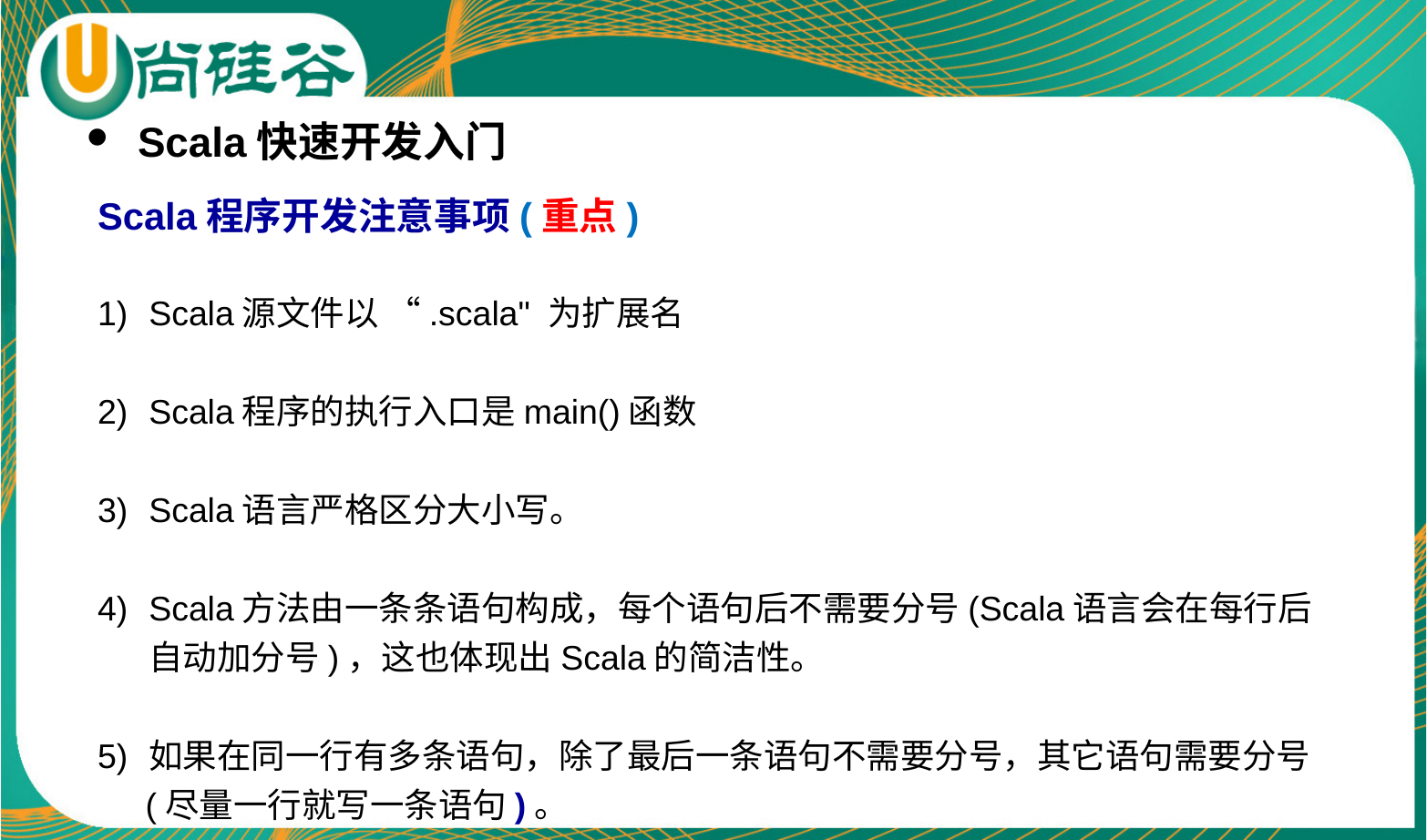

Scala快速开发入门
Scala程序开发注意事项(重点)

Scala源文件以 “.scala" 为扩展名

Scala程序的执行入口是main()函数

Scala语言严格区分大小写。

Scala方法由一条条语句构成，每个语句后不需要分号(Scala语言会在每行后自动加分号)，这也体现出Scala的简洁性。

如果在同一行有多条语句，除了最后一条语句不需要分号，其它语句需要分号
     (尽量一行就写一条语句)。